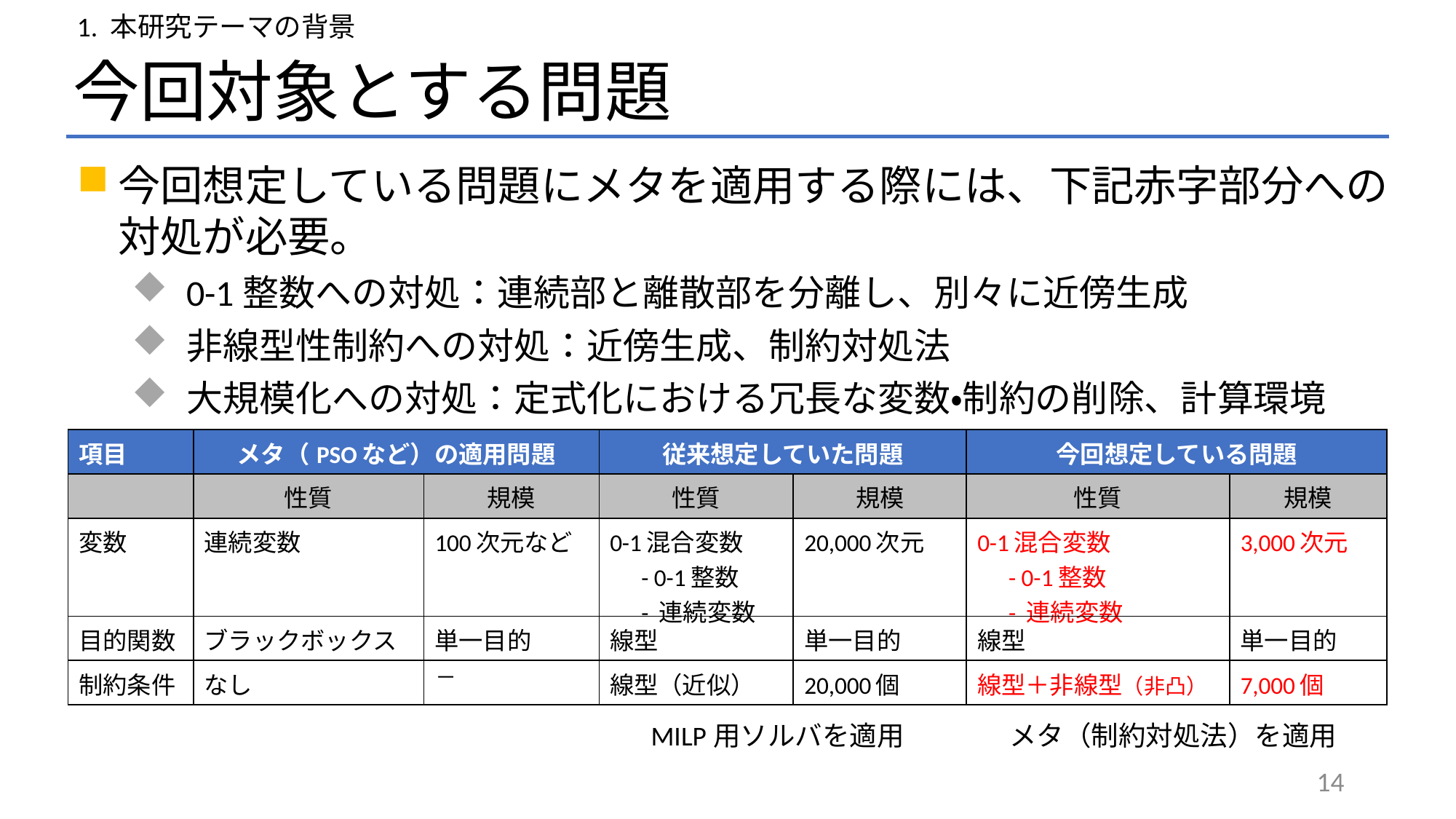

1. 本研究テーマの背景
# 今回対象とする問題
今回想定している問題にメタを適用する際には、下記赤字部分への対処が必要。
0-1整数への対処：連続部と離散部を分離し、別々に近傍生成
非線型性制約への対処：近傍生成、制約対処法
大規模化への対処：定式化における冗長な変数・制約の削除、計算環境
| 項目 | メタ（PSOなど）の適用問題 |  | 従来想定していた問題 |  | 今回想定している問題 |  |
| --- | --- | --- | --- | --- | --- | --- |
|  | 性質 | 規模 | 性質 | 規模 | 性質 | 規模 |
| 変数 | 連続変数 | 100次元など | 0-1混合変数 　- 0-1整数 　- 連続変数 | 20,000次元 | 0-1混合変数 　- 0-1整数 　- 連続変数 | 3,000次元 |
| 目的関数 | ブラックボックス | 単一目的 | 線型 | 単一目的 | 線型 | 単一目的 |
| 制約条件 | なし | ― | 線型（近似） | 20,000個 | 線型＋非線型（非凸） | 7,000個 |
MILP用ソルバを適用
メタ（制約対処法）を適用
14